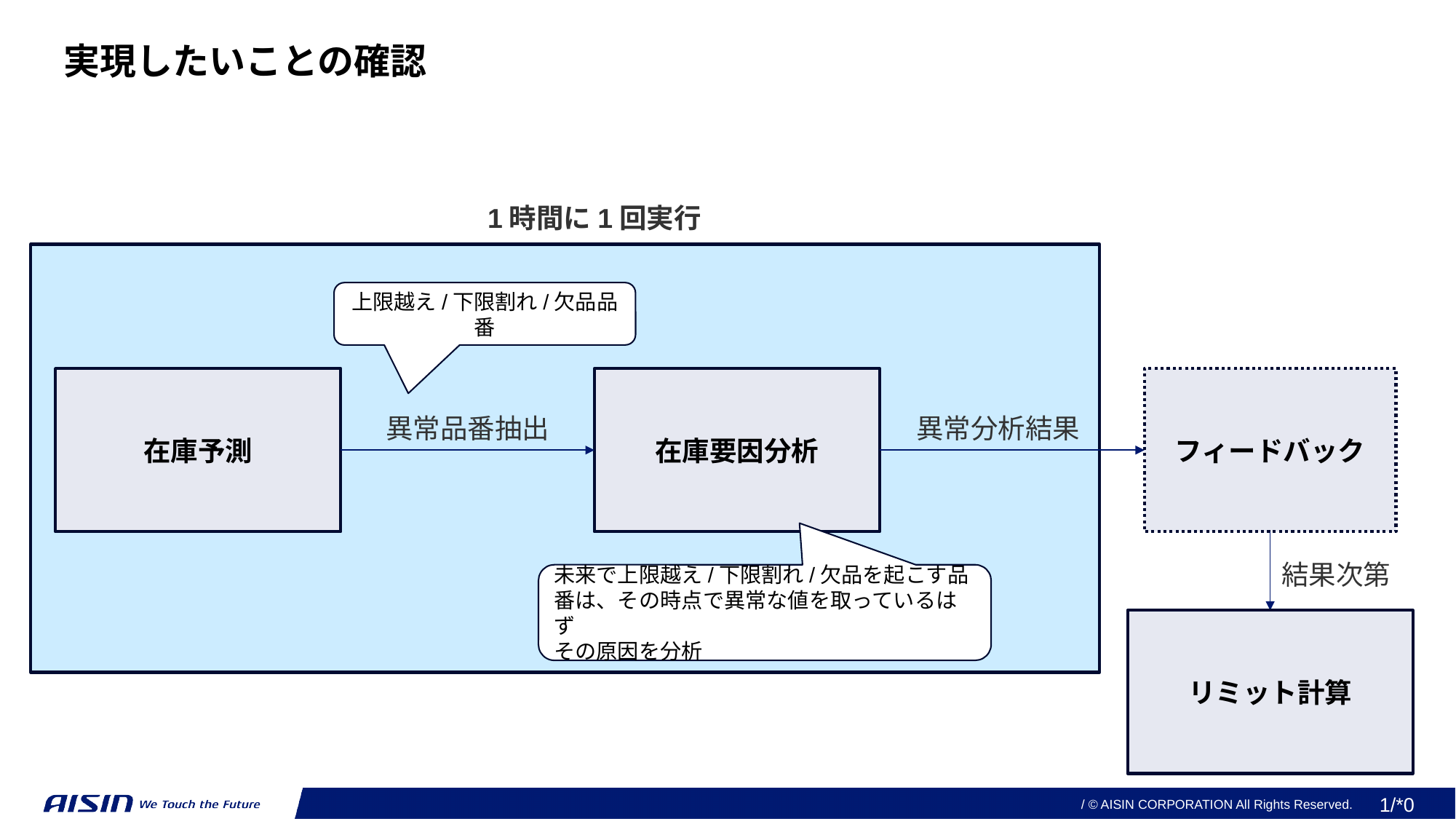

実現したいことの確認

1時間に1回実行

上限越え/下限割れ/欠品品番
在庫予測
在庫要因分析
フィードバック
異常品番抽出
異常分析結果
結果次第
未来で上限越え/下限割れ/欠品を起こす品番は、その時点で異常な値を取っているはず
その原因を分析
リミット計算
April 10, 2025